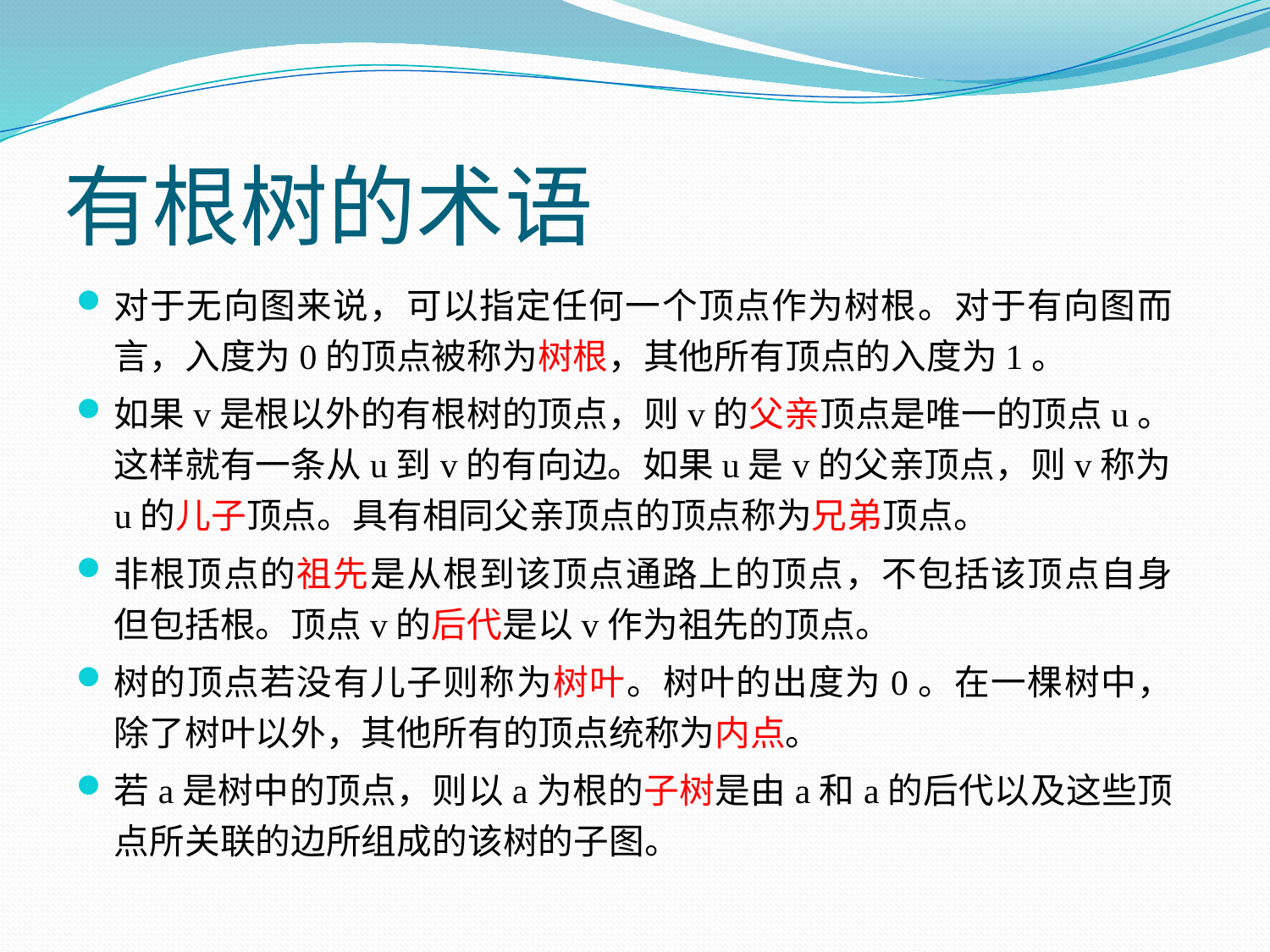

# 有根树的术语
对于无向图来说，可以指定任何一个顶点作为树根。对于有向图而言，入度为0的顶点被称为树根，其他所有顶点的入度为1。
如果v是根以外的有根树的顶点，则v的父亲顶点是唯一的顶点u。这样就有一条从u到v的有向边。如果u是v的父亲顶点，则v称为u的儿子顶点。具有相同父亲顶点的顶点称为兄弟顶点。
非根顶点的祖先是从根到该顶点通路上的顶点，不包括该顶点自身但包括根。顶点v的后代是以v作为祖先的顶点。
树的顶点若没有儿子则称为树叶。树叶的出度为0。在一棵树中，除了树叶以外，其他所有的顶点统称为内点。
若a是树中的顶点，则以a为根的子树是由a和a的后代以及这些顶点所关联的边所组成的该树的子图。